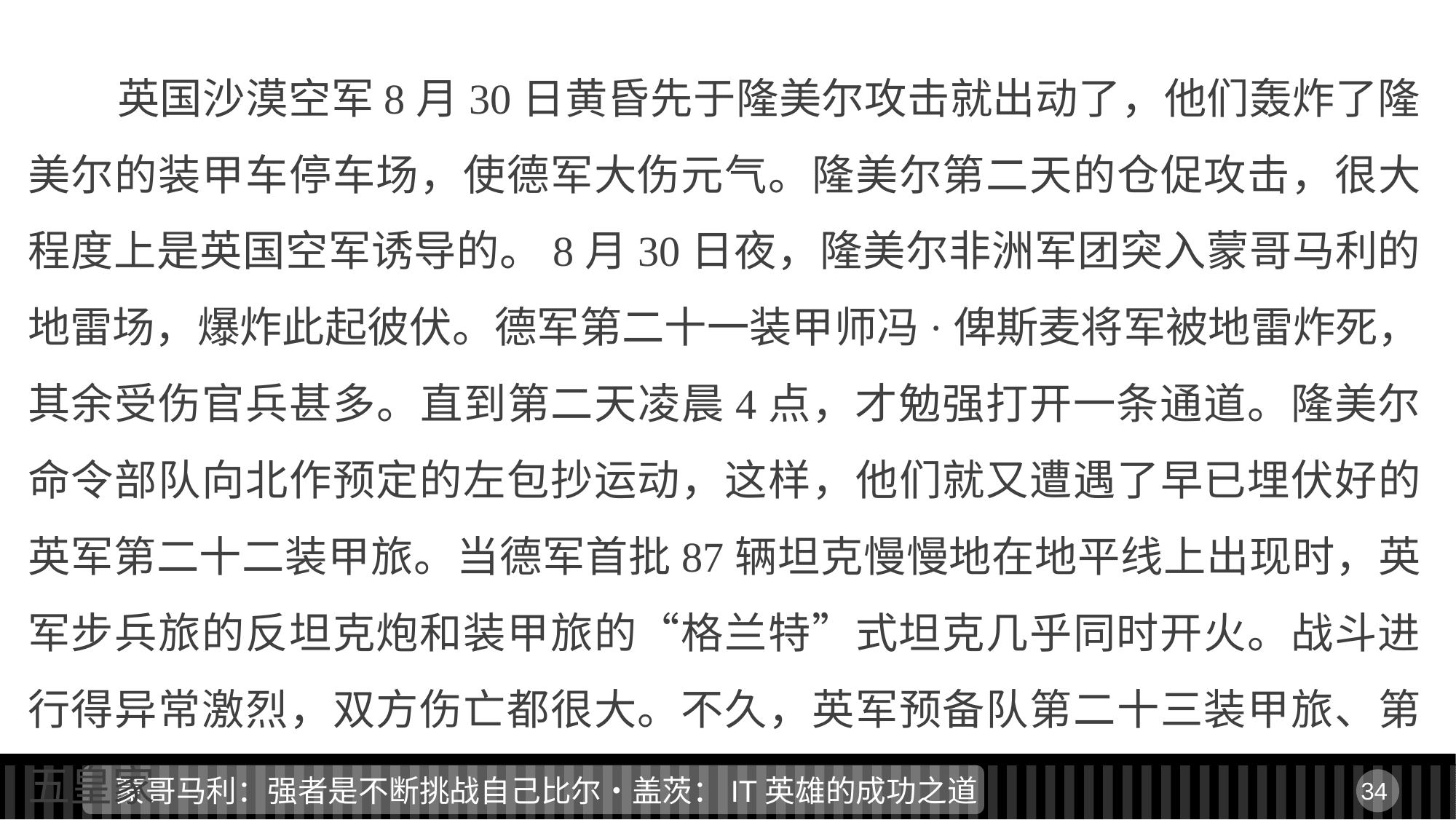

英国沙漠空军8月30日黄昏先于隆美尔攻击就出动了，他们轰炸了隆美尔的装甲车停车场，使德军大伤元气。隆美尔第二天的仓促攻击，很大程度上是英国空军诱导的。8月30日夜，隆美尔非洲军团突入蒙哥马利的地雷场，爆炸此起彼伏。德军第二十一装甲师冯·俾斯麦将军被地雷炸死，其余受伤官兵甚多。直到第二天凌晨4点，才勉强打开一条通道。隆美尔命令部队向北作预定的左包抄运动，这样，他们就又遭遇了早已埋伏好的英军第二十二装甲旅。当德军首批87辆坦克慢慢地在地平线上出现时，英军步兵旅的反坦克炮和装甲旅的“格兰特”式坦克几乎同时开火。战斗进行得异常激烈，双方伤亡都很大。不久，英军预备队第二十三装甲旅、第五皇家